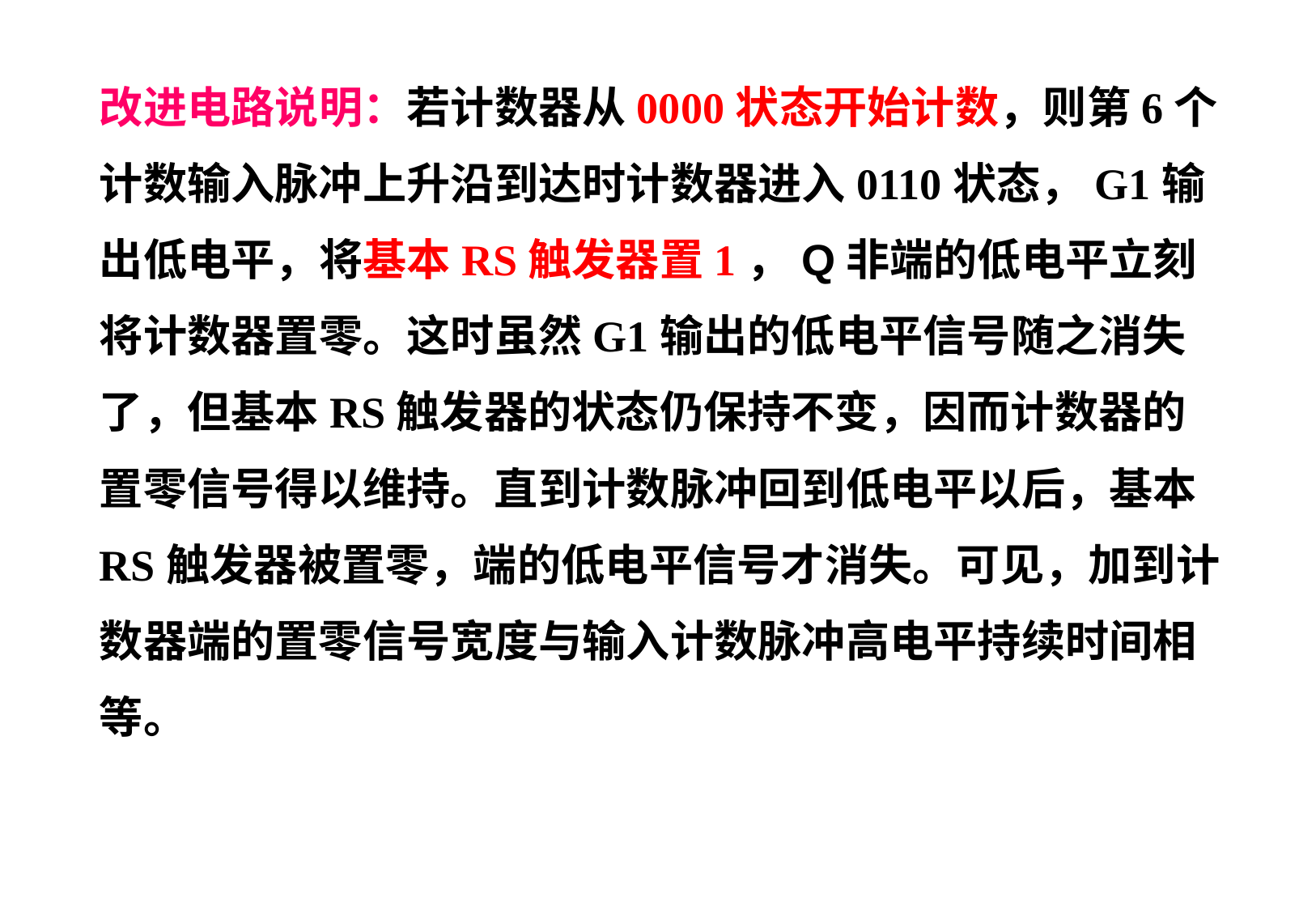

改进电路说明：若计数器从0000状态开始计数，则第6个计数输入脉冲上升沿到达时计数器进入0110状态，G1输出低电平，将基本RS触发器置1，Q非端的低电平立刻将计数器置零。这时虽然G1输出的低电平信号随之消失了，但基本RS触发器的状态仍保持不变，因而计数器的置零信号得以维持。直到计数脉冲回到低电平以后，基本RS触发器被置零，端的低电平信号才消失。可见，加到计数器端的置零信号宽度与输入计数脉冲高电平持续时间相等。